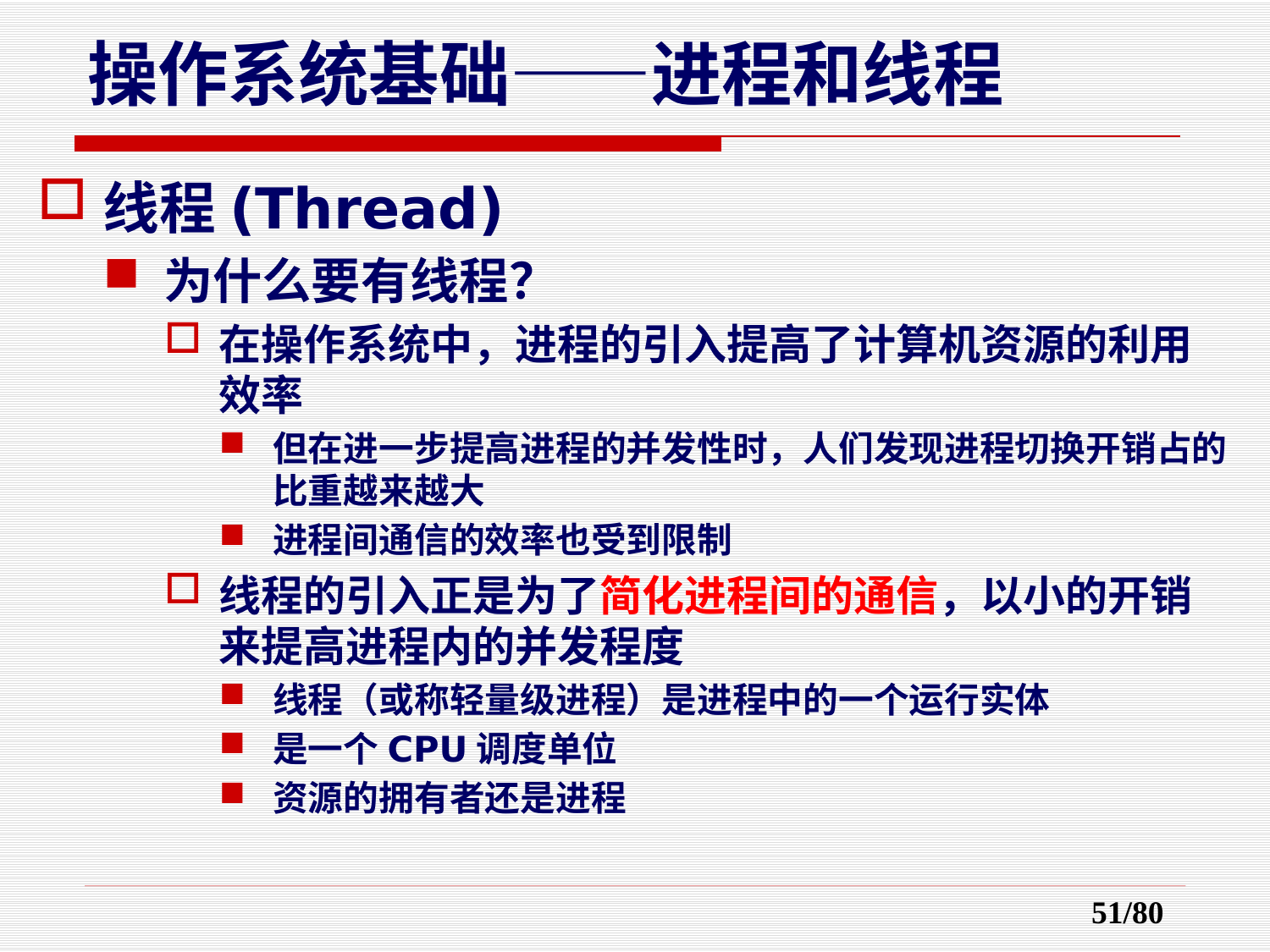

操作系统基础——进程和线程
线程(Thread)
为什么要有线程？
在操作系统中，进程的引入提高了计算机资源的利用效率
但在进一步提高进程的并发性时，人们发现进程切换开销占的比重越来越大
进程间通信的效率也受到限制
线程的引入正是为了简化进程间的通信，以小的开销来提高进程内的并发程度
线程（或称轻量级进程）是进程中的一个运行实体
是一个CPU调度单位
资源的拥有者还是进程